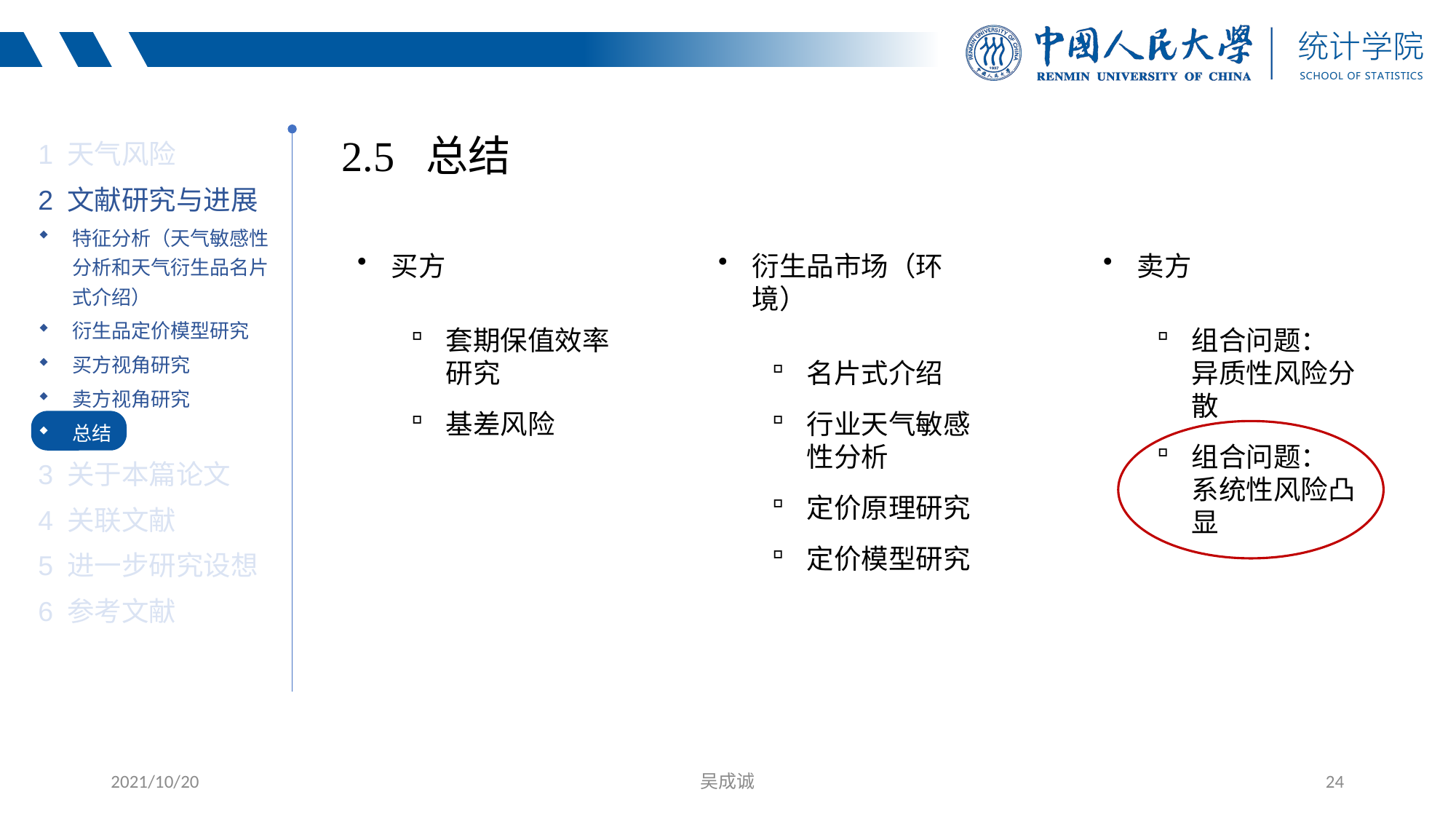

1 天气风险
2 文献研究与进展
特征分析（天气敏感性分析和天气衍生品名片式介绍）
衍生品定价模型研究
买方视角研究
卖方视角研究
总结
3 关于本篇论文
4 关联文献
5 进一步研究设想
6 参考文献
2.5  总结
卖方
组合问题：
异质性风险分散
组合问题：
系统性风险凸显
衍生品市场（环境）
名片式介绍
行业天气敏感性分析
定价原理研究
定价模型研究
买方
套期保值效率研究
基差风险

2021/10/20
吴成诚
24